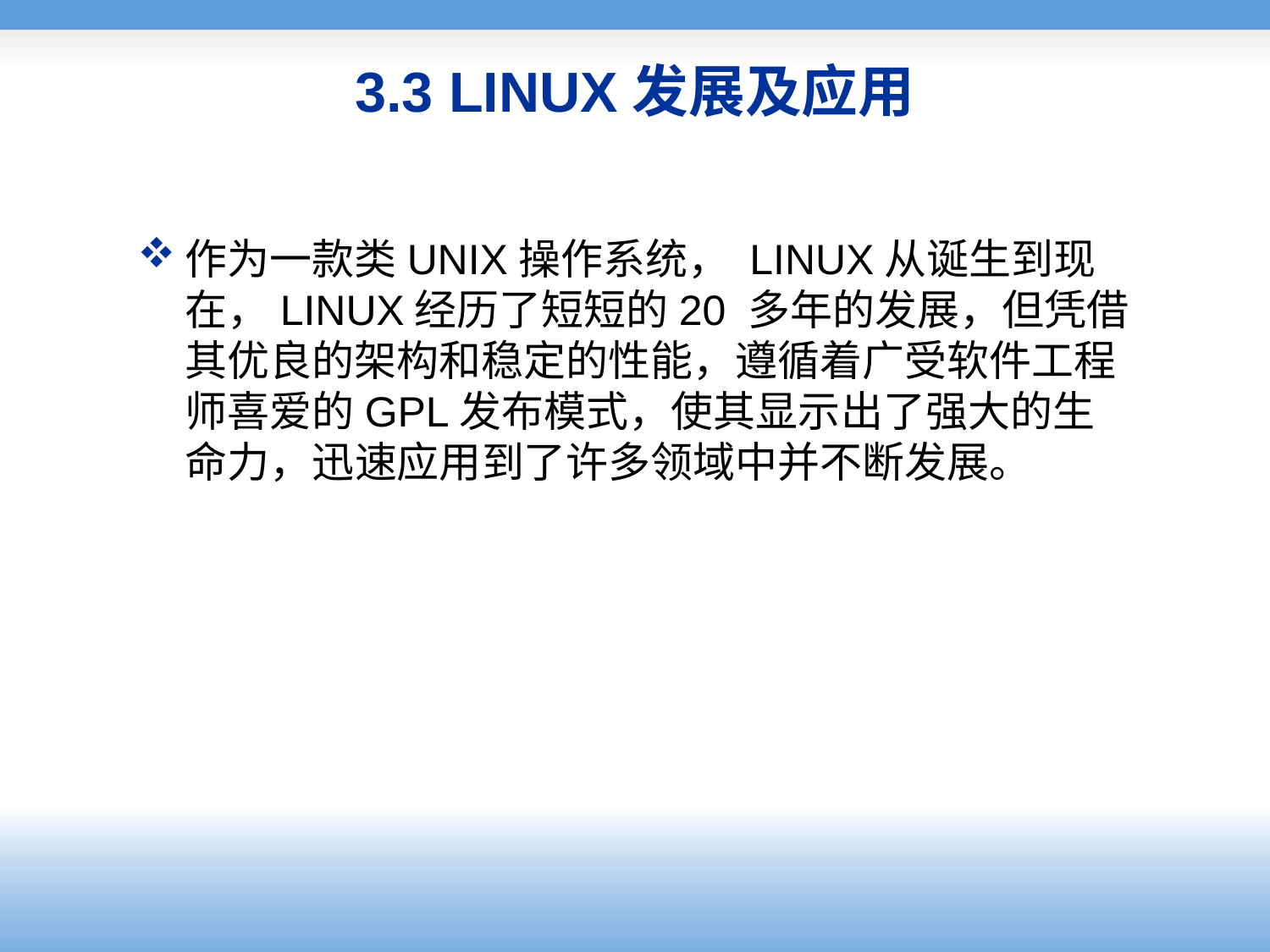

# 3.3 LINUX发展及应用
作为一款类UNIX操作系统， LINUX从诞生到现在，LINUX经历了短短的20 多年的发展，但凭借其优良的架构和稳定的性能，遵循着广受软件工程师喜爱的GPL发布模式，使其显示出了强大的生命力，迅速应用到了许多领域中并不断发展。